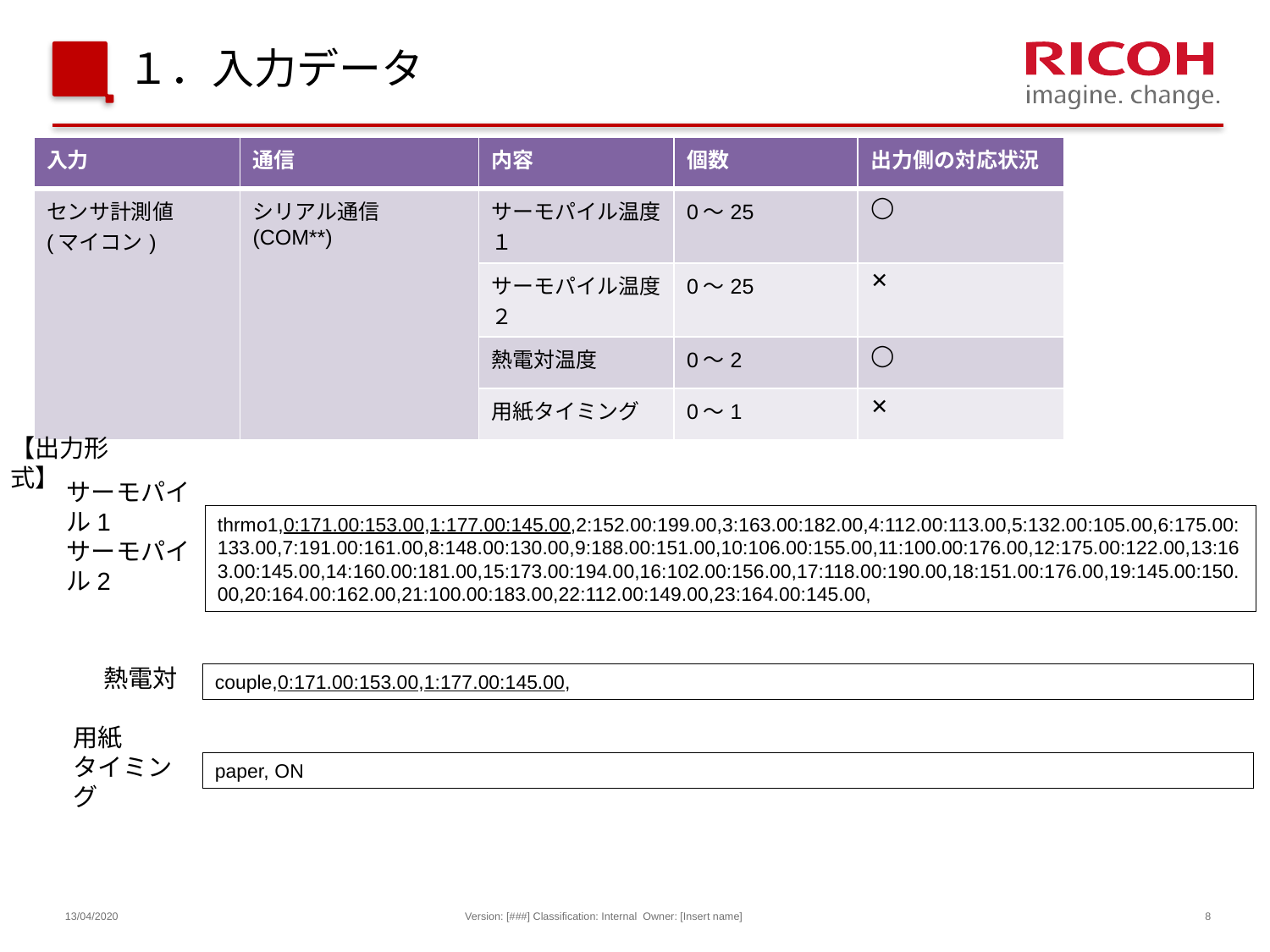

１．入力データ
| 入力 | 通信 | 内容 | 個数 | 出力側の対応状況 |
| --- | --- | --- | --- | --- |
| センサ計測値 (マイコン) | シリアル通信 (COM\*\*) | サーモパイル温度１ | 0～25 | ◯ |
|  |  | サーモパイル温度２ | 0～25 | ✕ |
|  |  | 熱電対温度 | 0～2 | ◯ |
|  |  | 用紙タイミング | 0～1 | ✕ |
【出力形式】
thrmo1,0:171.00:153.00,1:177.00:145.00,2:152.00:199.00,3:163.00:182.00,4:112.00:113.00,5:132.00:105.00,6:175.00:133.00,7:191.00:161.00,8:148.00:130.00,9:188.00:151.00,10:106.00:155.00,11:100.00:176.00,12:175.00:122.00,13:163.00:145.00,14:160.00:181.00,15:173.00:194.00,16:102.00:156.00,17:118.00:190.00,18:151.00:176.00,19:145.00:150.00,20:164.00:162.00,21:100.00:183.00,22:112.00:149.00,23:164.00:145.00,
サーモパイル1
サーモパイル2
熱電対
couple,0:171.00:153.00,1:177.00:145.00,
用紙
タイミング
paper, ON